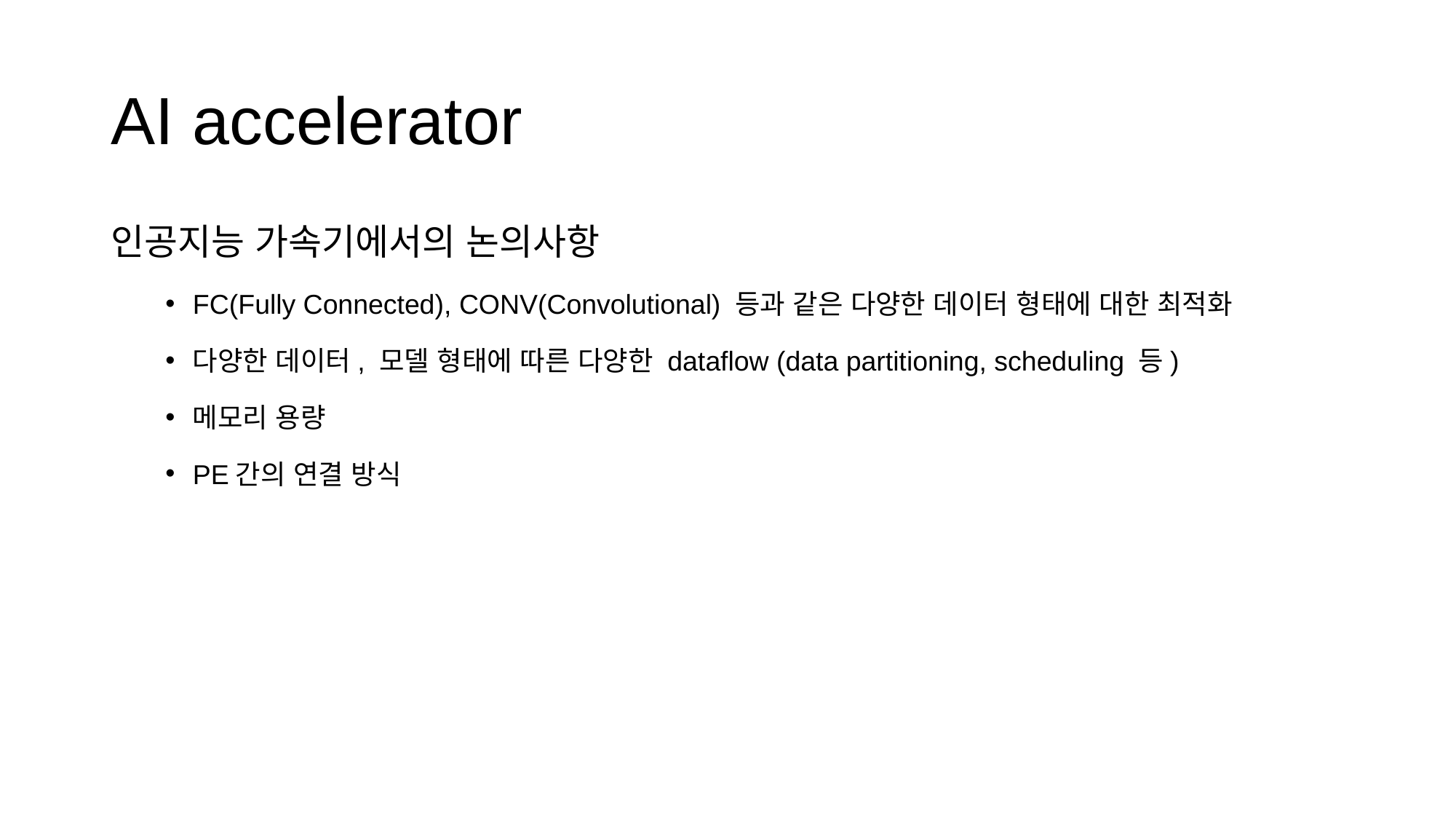

# AI accelerator
인공지능 가속기에서의 논의사항
FC(Fully Connected), CONV(Convolutional) 등과 같은 다양한 데이터 형태에 대한 최적화
다양한 데이터, 모델 형태에 따른 다양한 dataflow (data partitioning, scheduling 등)
메모리 용량
PE간의 연결 방식